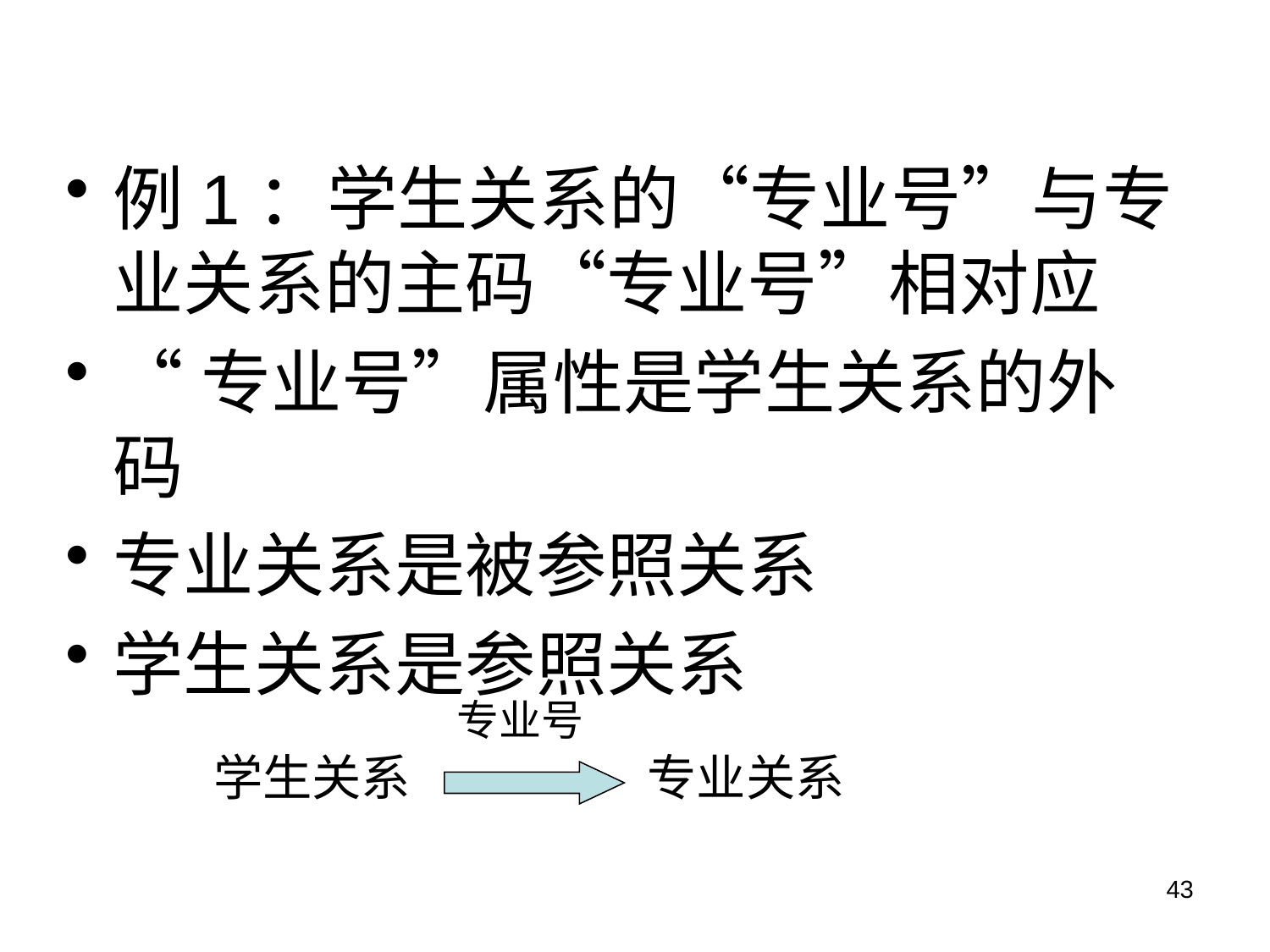

例1：学生关系的“专业号”与专业关系的主码“专业号”相对应
“专业号”属性是学生关系的外码
专业关系是被参照关系
学生关系是参照关系

专业号
学生关系
专业关系

43